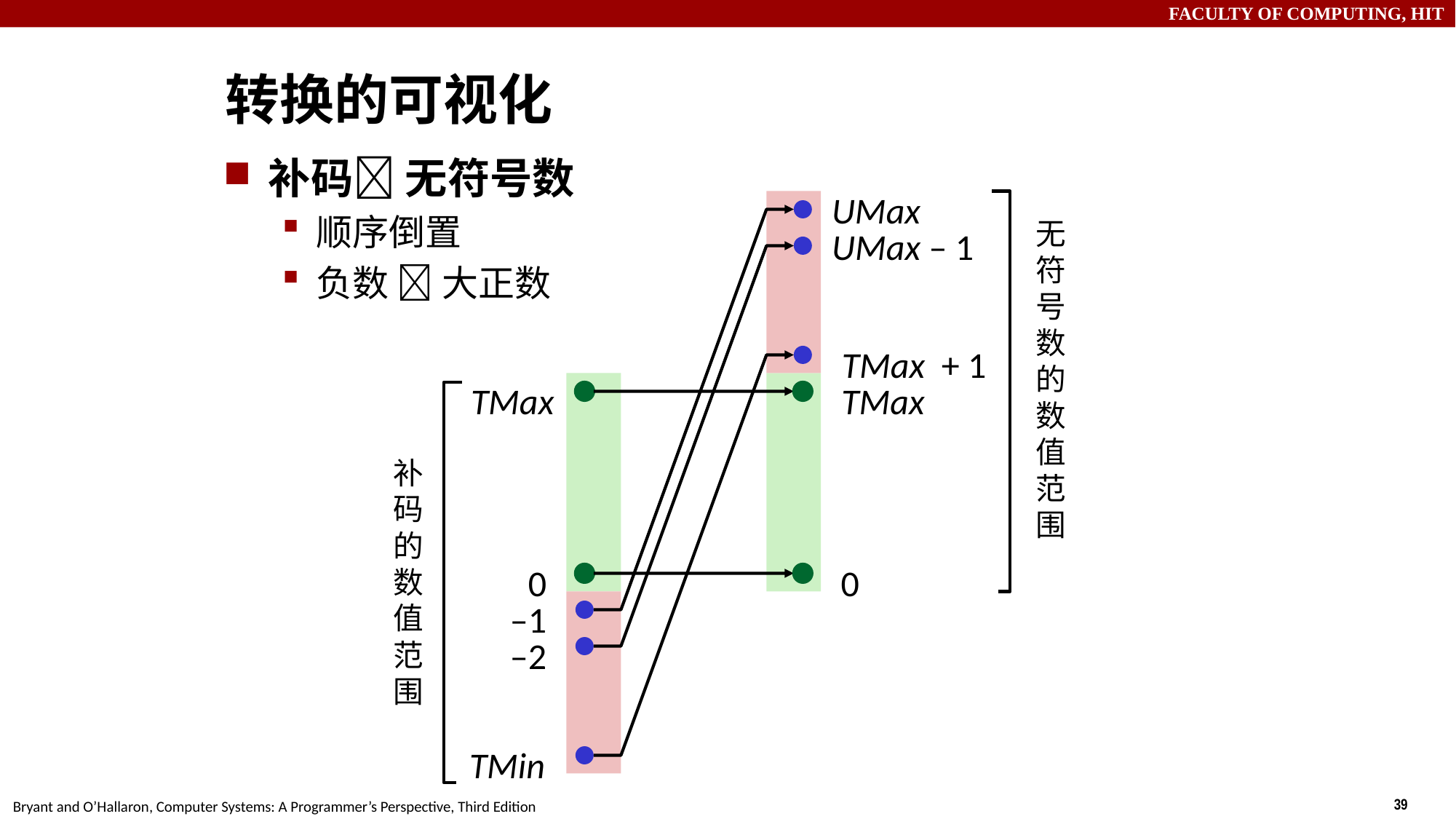

# 转换的可视化
补码→ 无符号数
顺序倒置
负数 → 大正数
UMax

无符号数的数值范围
UMax – 1

TMax  + 1

TMax
TMax

补码的数值范围
0
0

–1

–2

TMin